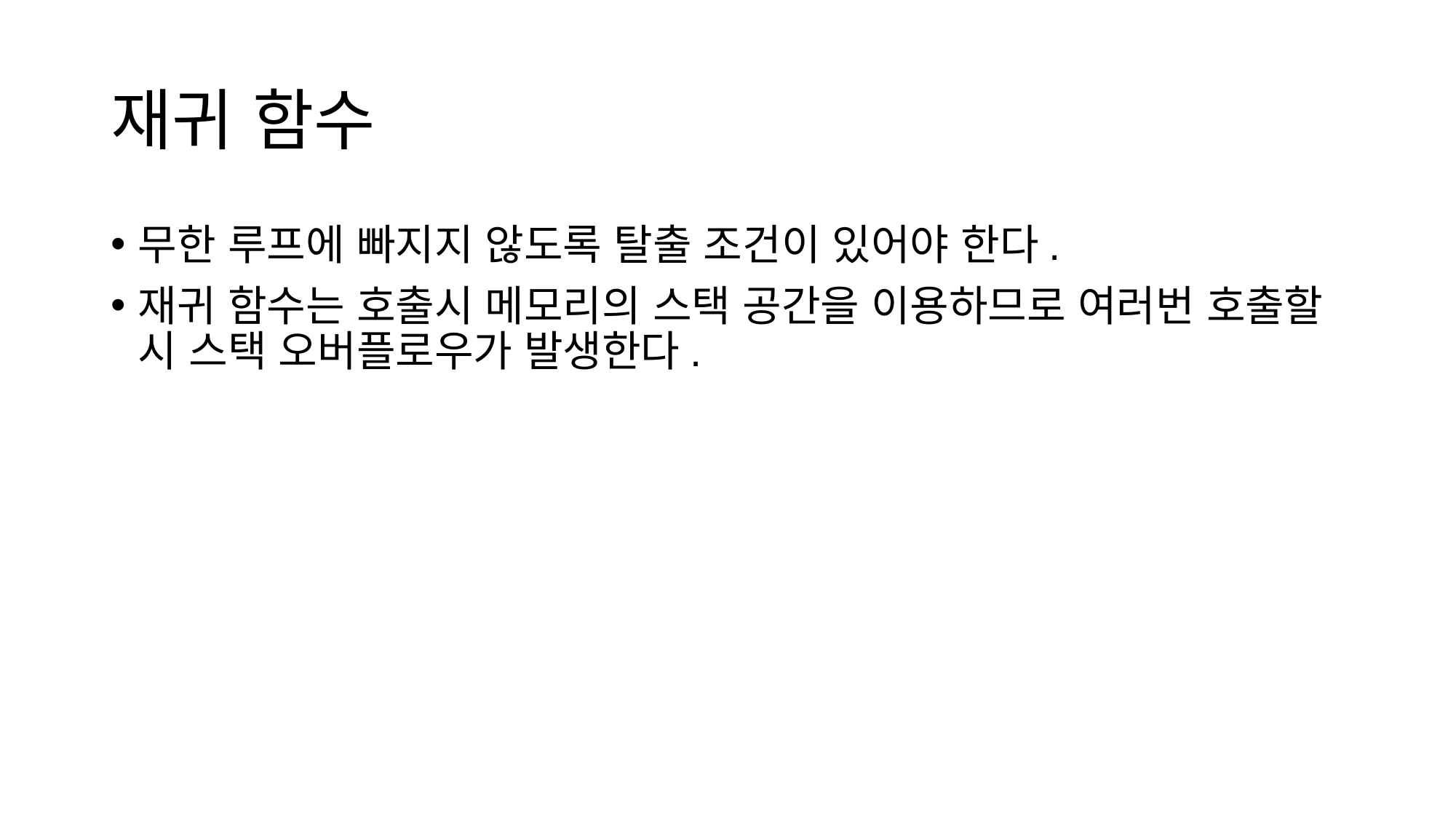

# 재귀 함수
무한 루프에 빠지지 않도록 탈출 조건이 있어야 한다.
재귀 함수는 호출시 메모리의 스택 공간을 이용하므로 여러번 호출할 시 스택 오버플로우가 발생한다.